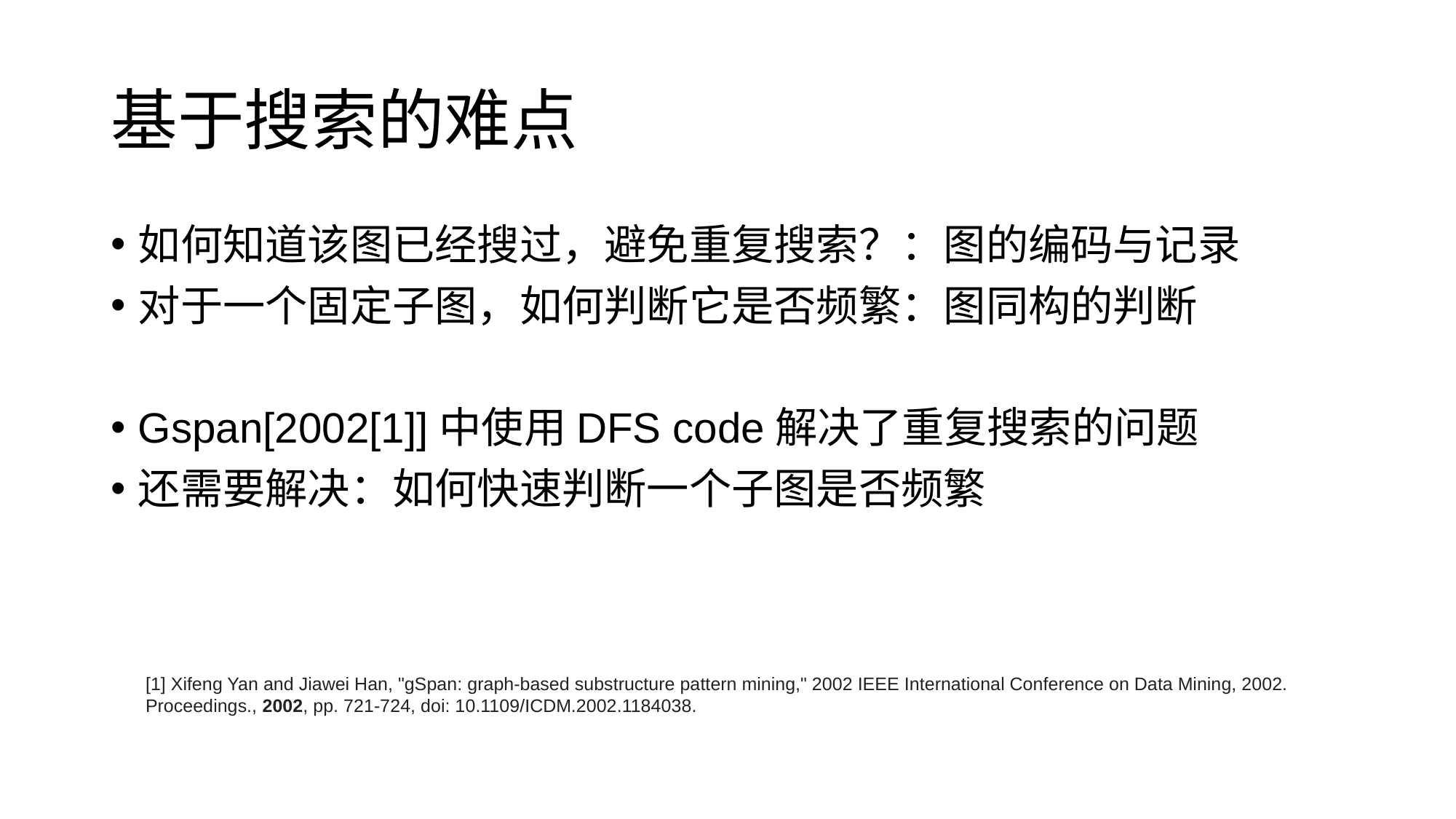

# 基于搜索的难点
如何知道该图已经搜过，避免重复搜索？：图的编码与记录
对于一个固定子图，如何判断它是否频繁：图同构的判断

Gspan[2002[1]]中使用DFS code解决了重复搜索的问题
还需要解决：如何快速判断一个子图是否频繁
[1] Xifeng Yan and Jiawei Han, "gSpan: graph-based substructure pattern mining," 2002 IEEE International Conference on Data Mining, 2002. Proceedings., 2002, pp. 721-724, doi: 10.1109/ICDM.2002.1184038.